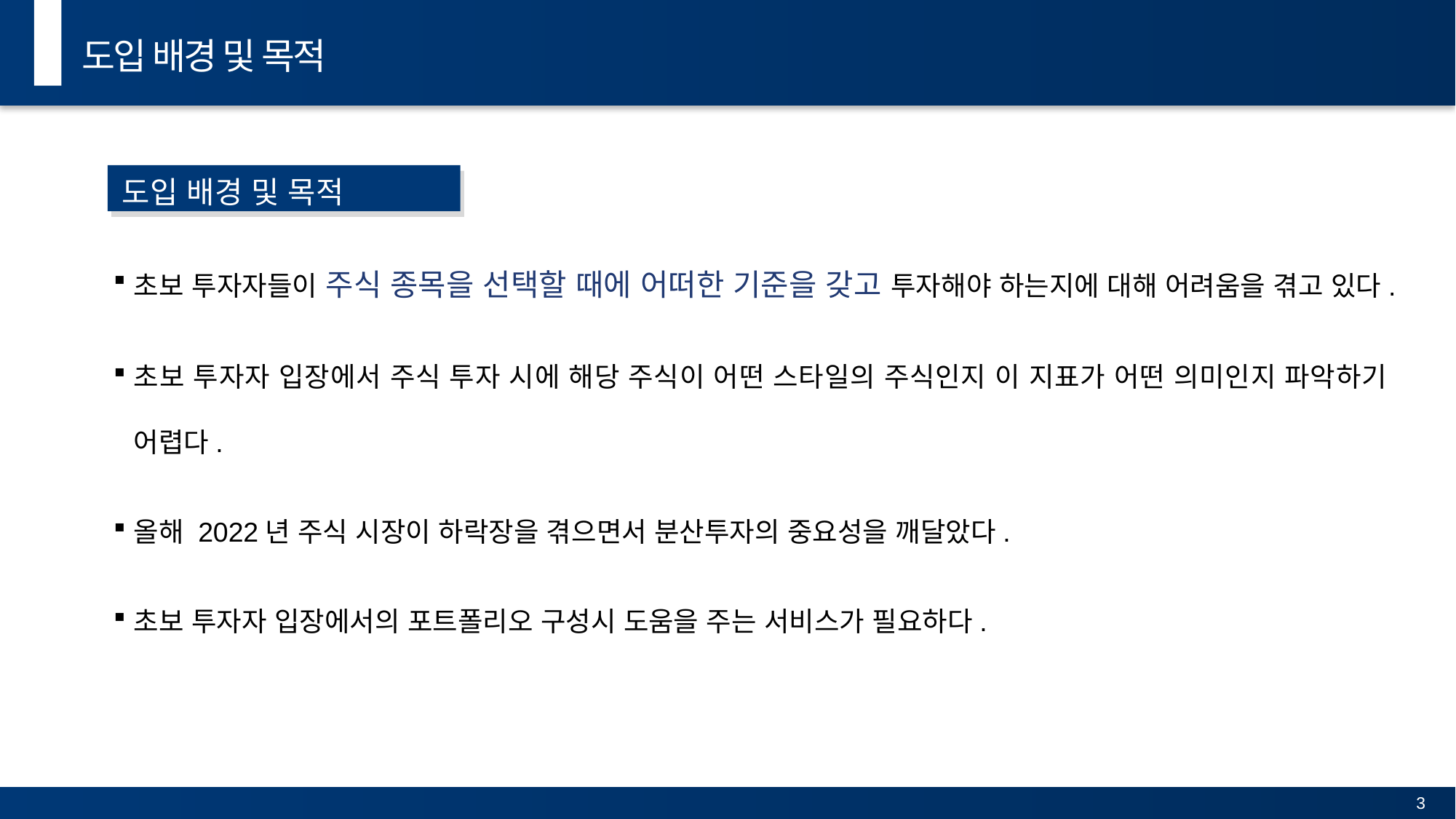

도입 배경 및 목적

도입 배경 및 목적

초보 투자자들이 주식 종목을 선택할 때에 어떠한 기준을 갖고 투자해야 하는지에 대해 어려움을 겪고 있다.
초보 투자자 입장에서 주식 투자 시에 해당 주식이 어떤 스타일의 주식인지 이 지표가 어떤 의미인지 파악하기 어렵다.
올해 2022년 주식 시장이 하락장을 겪으면서 분산투자의 중요성을 깨달았다.
초보 투자자 입장에서의 포트폴리오 구성시 도움을 주는 서비스가 필요하다.

3